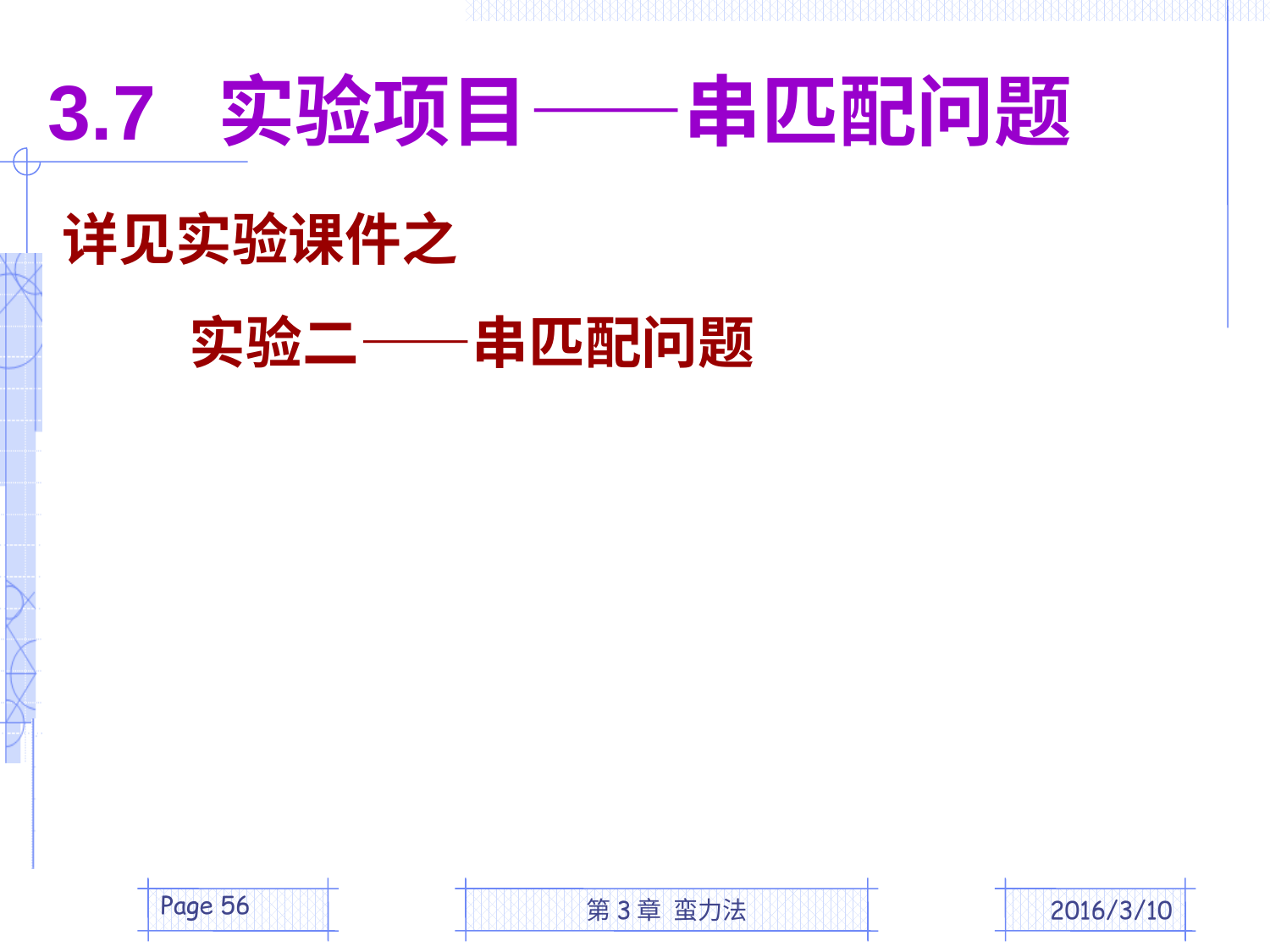

3.7  实验项目——串匹配问题
详见实验课件之
	实验二——串匹配问题
Page 56
第3章  蛮力法
2016/3/10